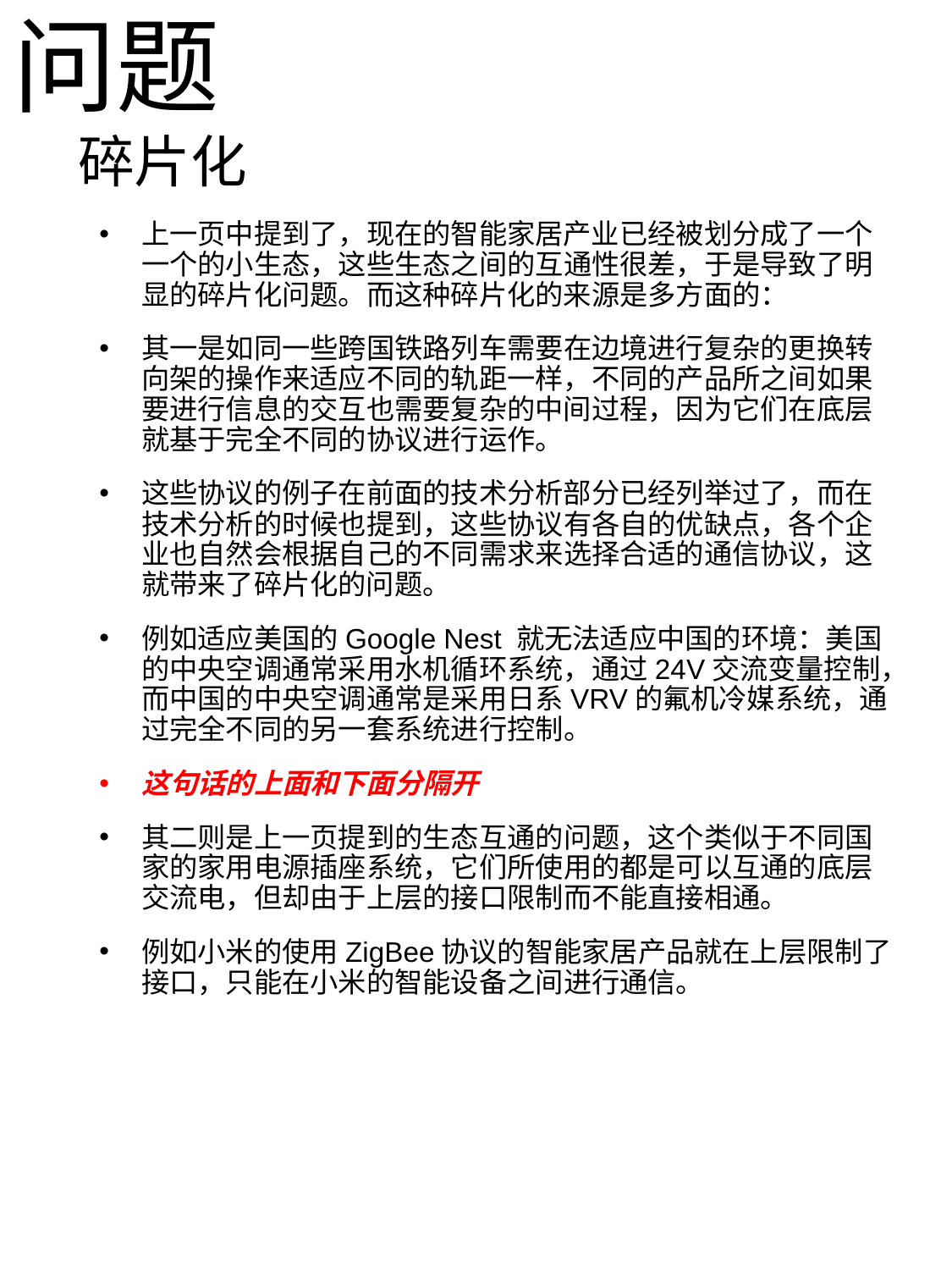

# 问题
碎片化
上一页中提到了，现在的智能家居产业已经被划分成了一个一个的小生态，这些生态之间的互通性很差，于是导致了明显的碎片化问题。而这种碎片化的来源是多方面的：
其一是如同一些跨国铁路列车需要在边境进行复杂的更换转向架的操作来适应不同的轨距一样，不同的产品所之间如果要进行信息的交互也需要复杂的中间过程，因为它们在底层就基于完全不同的协议进行运作。
这些协议的例子在前面的技术分析部分已经列举过了，而在技术分析的时候也提到，这些协议有各自的优缺点，各个企业也自然会根据自己的不同需求来选择合适的通信协议，这就带来了碎片化的问题。
例如适应美国的Google Nest 就无法适应中国的环境：美国的中央空调通常采用水机循环系统，通过24V交流变量控制，而中国的中央空调通常是采用日系VRV的氟机冷媒系统，通过完全不同的另一套系统进行控制。
这句话的上面和下面分隔开
其二则是上一页提到的生态互通的问题，这个类似于不同国家的家用电源插座系统，它们所使用的都是可以互通的底层交流电，但却由于上层的接口限制而不能直接相通。
例如小米的使用ZigBee协议的智能家居产品就在上层限制了接口，只能在小米的智能设备之间进行通信。